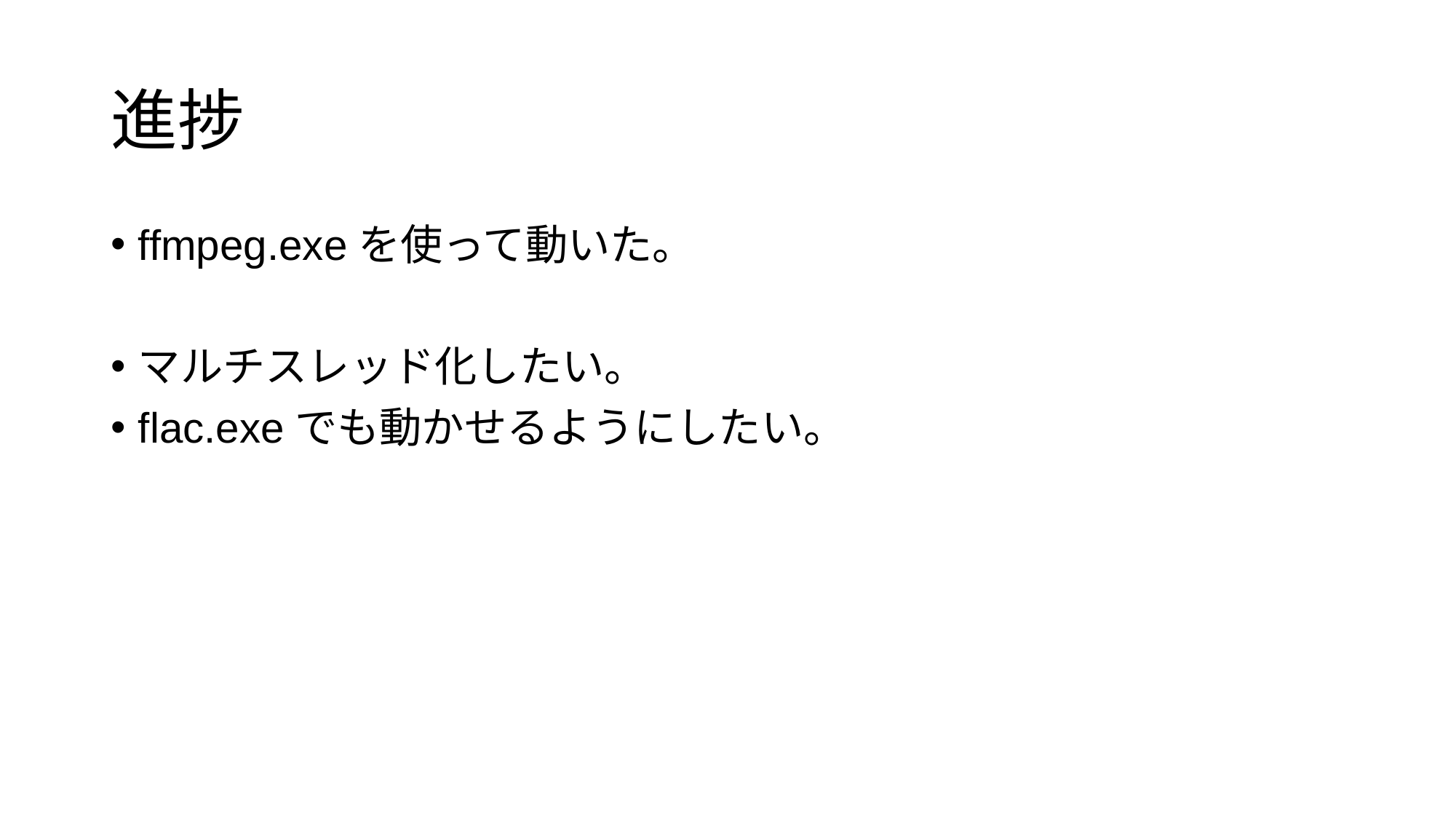

# 進捗
ffmpeg.exeを使って動いた。

マルチスレッド化したい。
flac.exeでも動かせるようにしたい。